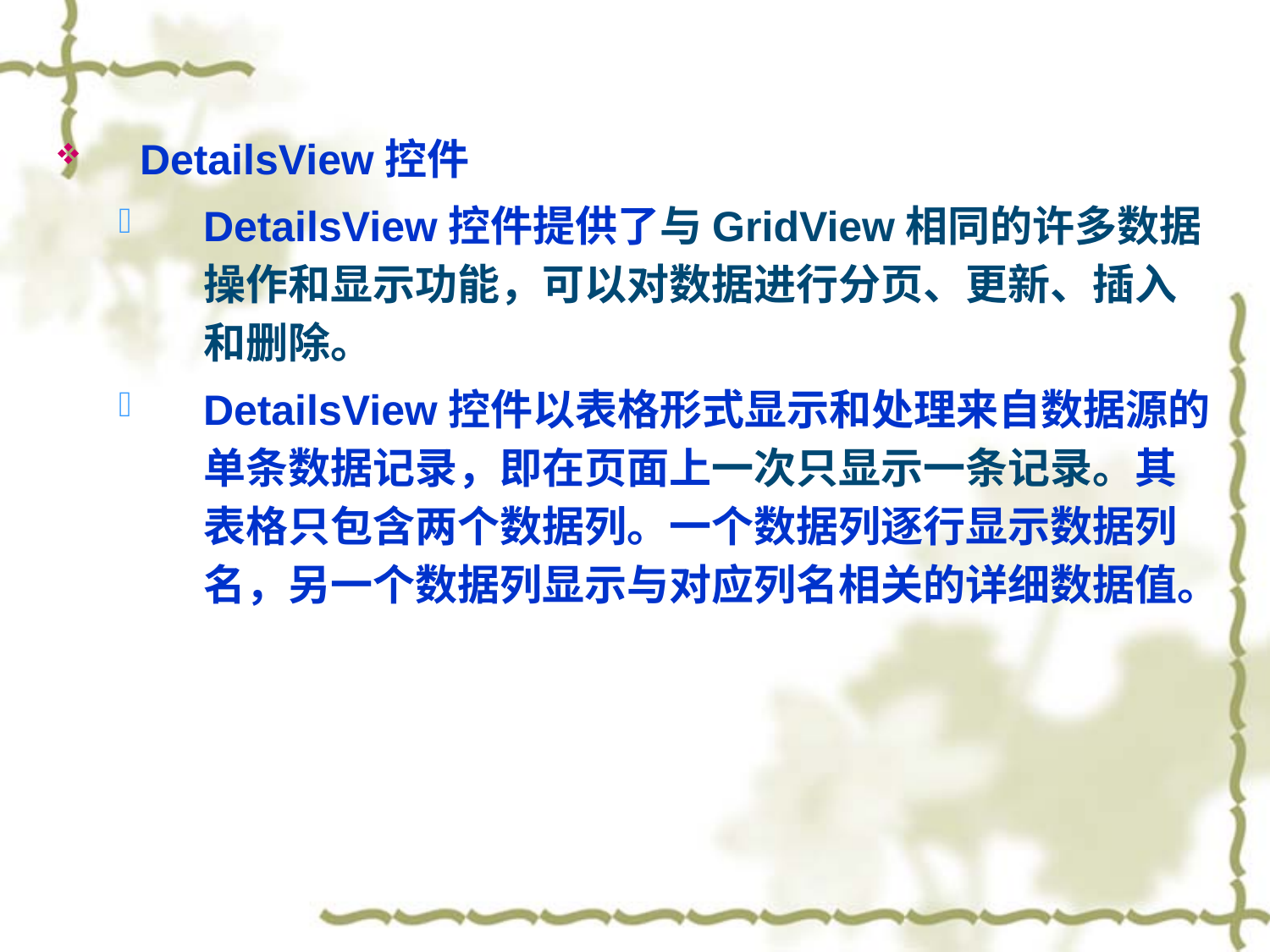

DetailsView控件
DetailsView控件提供了与GridView相同的许多数据操作和显示功能，可以对数据进行分页、更新、插入和删除。
DetailsView控件以表格形式显示和处理来自数据源的单条数据记录，即在页面上一次只显示一条记录。其表格只包含两个数据列。一个数据列逐行显示数据列名，另一个数据列显示与对应列名相关的详细数据值。